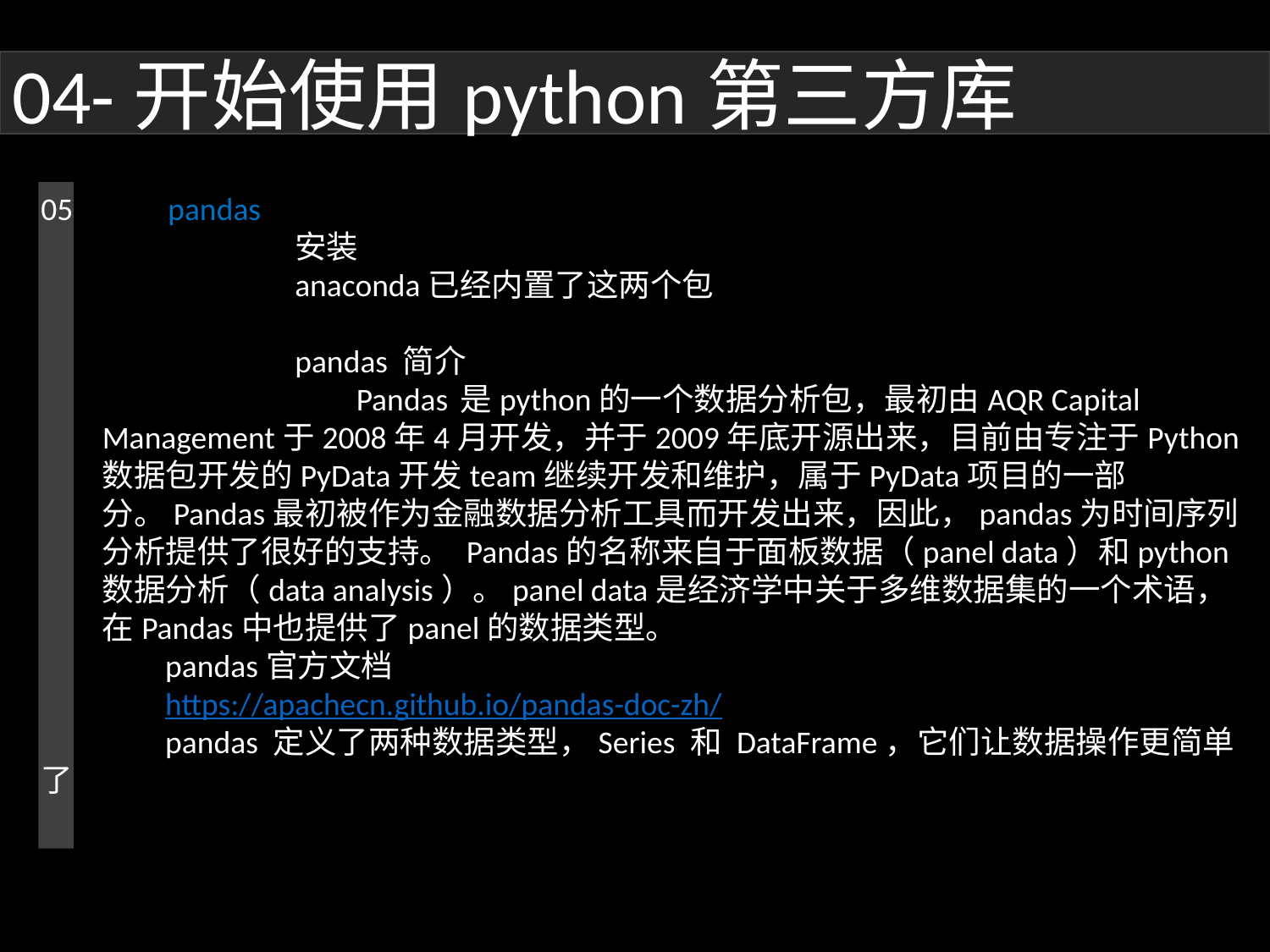

04-开始使用python第三方库
05 	pandas
		安装
		anaconda已经内置了这两个包

		pandas 简介
		Pandas 是python的一个数据分析包，最初由AQR Capital Management于2008年4月开发，并于2009年底开源出来，目前由专注于Python数据包开发的PyData开发team继续开发和维护，属于PyData项目的一部分。Pandas最初被作为金融数据分析工具而开发出来，因此，pandas为时间序列分析提供了很好的支持。 Pandas的名称来自于面板数据（panel data）和python数据分析（data analysis）。panel data是经济学中关于多维数据集的一个术语，在Pandas中也提供了panel的数据类型。
pandas官方文档
https://apachecn.github.io/pandas-doc-zh/
pandas 定义了两种数据类型，Series 和 DataFrame，它们让数据操作更简单了